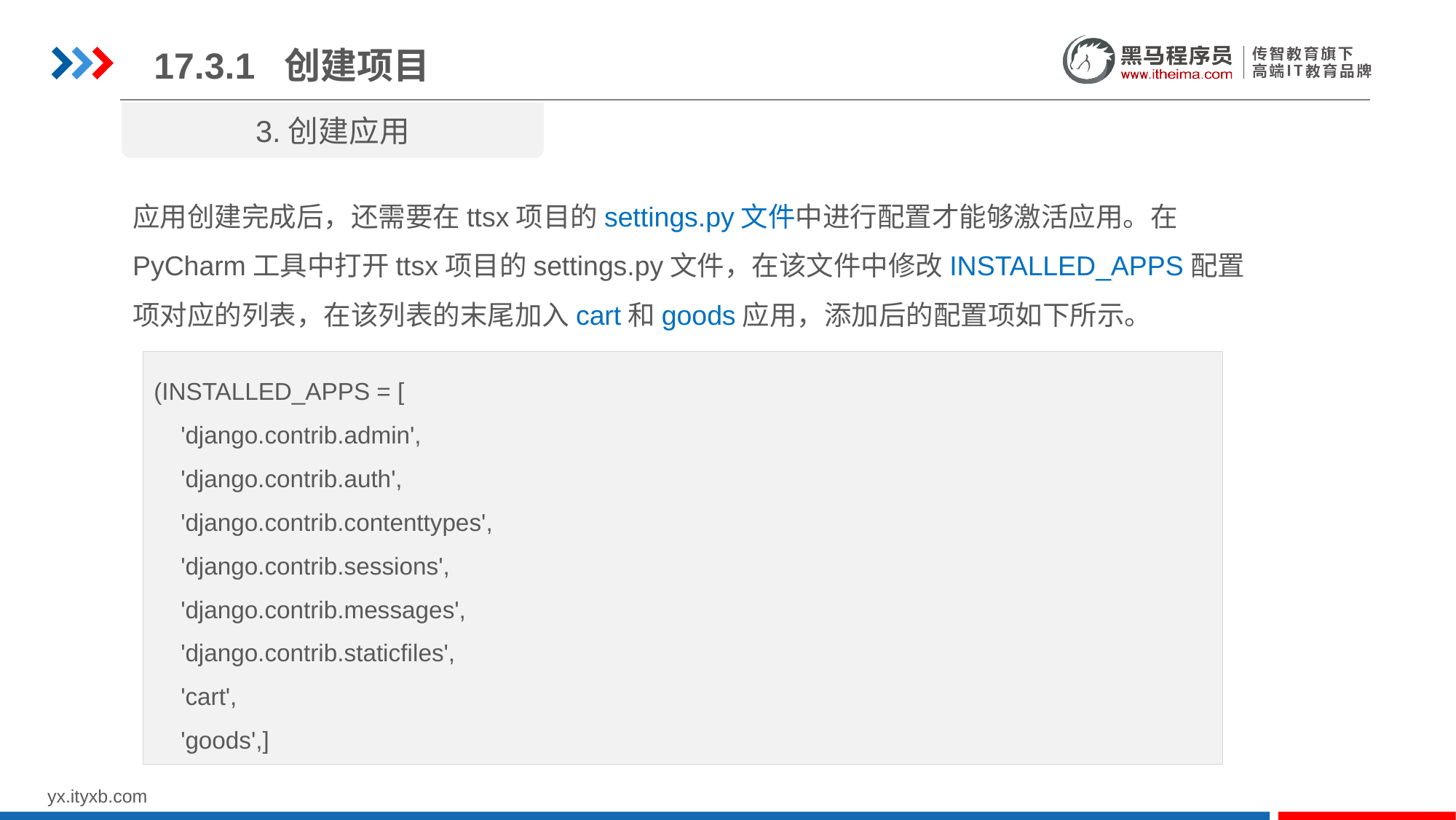

17.3.1  创建项目

3.创建应用
应用创建完成后，还需要在ttsx项目的settings.py文件中进行配置才能够激活应用。在PyCharm工具中打开ttsx项目的settings.py文件，在该文件中修改INSTALLED_APPS配置项对应的列表，在该列表的末尾加入cart和goods应用，添加后的配置项如下所示。
(INSTALLED_APPS = [
    'django.contrib.admin',
    'django.contrib.auth',
    'django.contrib.contenttypes',
    'django.contrib.sessions',
    'django.contrib.messages',
    'django.contrib.staticfiles',
    'cart',
    'goods',]